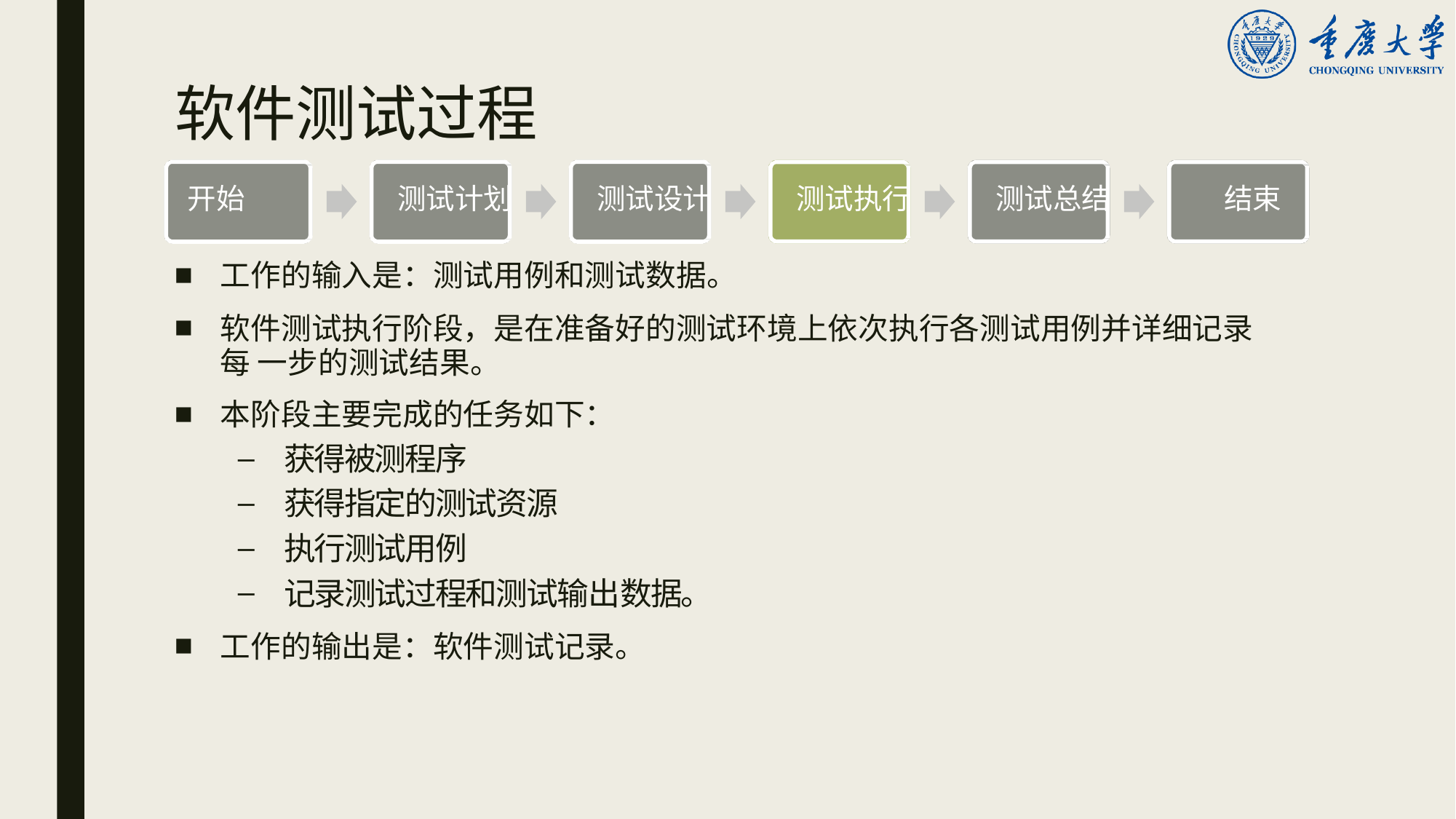

# 软件测试过程

开始	测试计划	测试设计	测试执行	测试总结	结束

工作的输入是：测试用例和测试数据。
软件测试执行阶段，是在准备好的测试环境上依次执行各测试用例并详细记录每 一步的测试结果。
本阶段主要完成的任务如下：
获得被测程序
获得指定的测试资源
执行测试用例
记录测试过程和测试输出数据。
工作的输出是：软件测试记录。